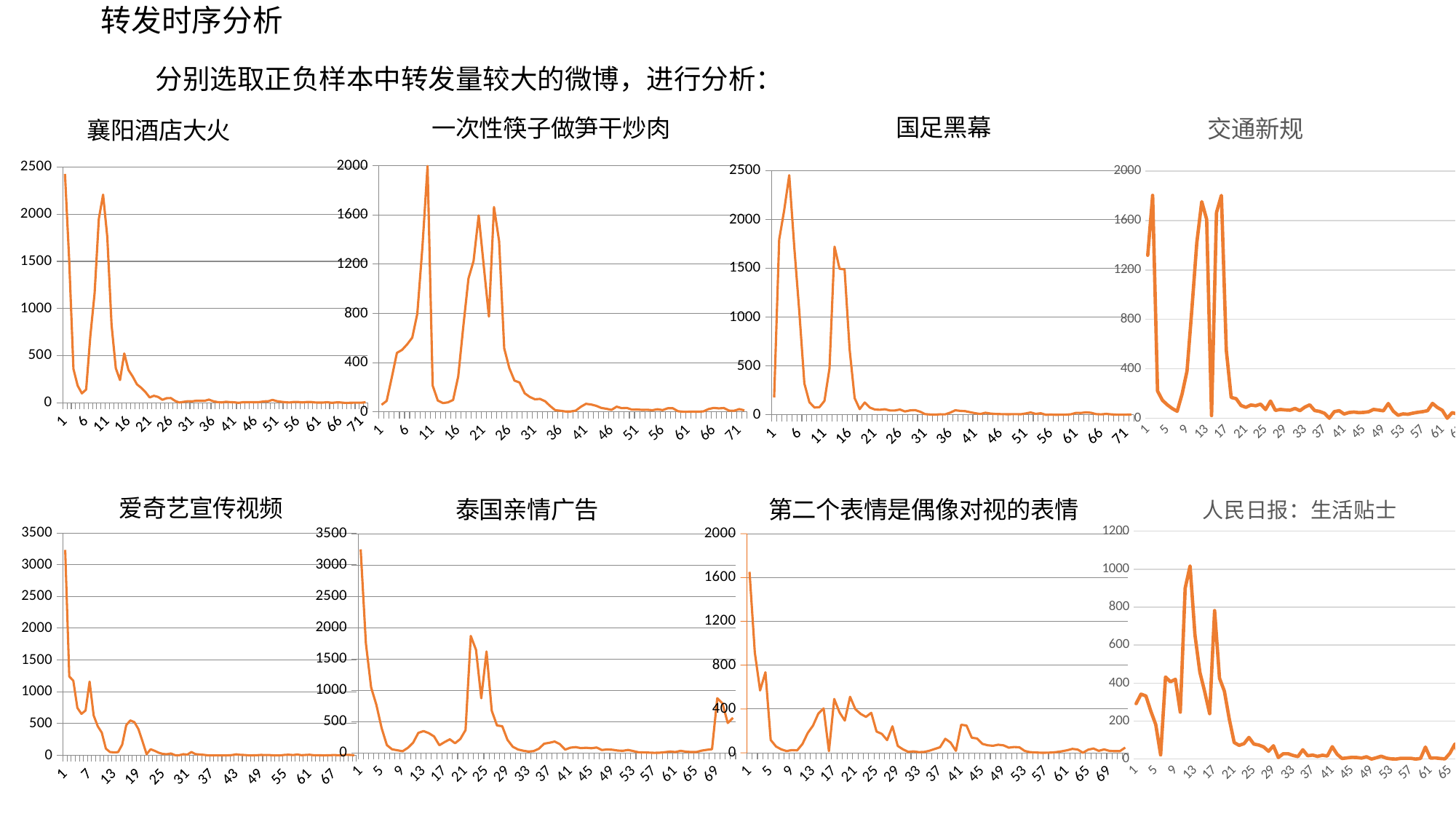

转发时序分析
分别选取正负样本中转发量较大的微博，进行分析：

### Chart: 交通新规

| Category | retweets |
|---|---|
| 1 | 1319.0 |
| 2 | 1804.0 |
| 3 | 220.0 |
| 4 | 145.0 |
| 5 | 108.0 |
| 6 | 78.0 |
| 7 | 56.0 |
| 8 | 197.0 |
| 9 | 382.0 |
| 10 | 887.0 |
| 11 | 1422.0 |
| 12 | 1753.0 |
| 13 | 1610.0 |
| 14 | 21.0 |
| 15 | 1665.0 |
| 16 | 1804.0 |
| 17 | 551.0 |
| 18 | 168.0 |
| 19 | 158.0 |
| 20 | 103.0 |
| 21 | 88.0 |
| 22 | 107.0 |
| 23 | 101.0 |
| 24 | 114.0 |
| 25 | 70.0 |
| 26 | 139.0 |
| 27 | 63.0 |
| 28 | 71.0 |
| 29 | 67.0 |
| 30 | 65.0 |
| 31 | 79.0 |
| 32 | 61.0 |
| 33 | 90.0 |
| 34 | 108.0 |
| 35 | 62.0 |
| 36 | 55.0 |
| 37 | 40.0 |
| 38 | 0.0 |
| 39 | 53.0 |
| 40 | 61.0 |
| 41 | 34.0 |
| 42 | 46.0 |
| 43 | 50.0 |
| 44 | 45.0 |
| 45 | 47.0 |
| 46 | 52.0 |
| 47 | 71.0 |
| 48 | 66.0 |
| 49 | 60.0 |
| 50 | 119.0 |
| 51 | 57.0 |
| 52 | 24.0 |
| 53 | 35.0 |
| 54 | 32.0 |
| 55 | 41.0 |
| 56 | 48.0 |
| 57 | 53.0 |
| 58 | 61.0 |
| 59 | 120.0 |
| 60 | 87.0 |
| 61 | 64.0 |
| 62 | 0.0 |
| 63 | 45.0 |
| 64 | 34.0 |
| 65 | 32.0 |
| 66 | 26.0 |
| 67 | 29.0 |
| 68 | 22.0 |
| 69 | 27.0 |
| 70 | 28.0 |
| 71 | 18.0 |
| 72 | 35.0 |

### Chart: 国足黑幕

| Category | retweets |
|---|---|

### Chart: 襄阳酒店大火

| Category | retweets |
|---|---|
| 1 | 2427.0 |
| 2 | 1513.0 |
| 3 | 359.0 |
| 4 | 182.0 |
| 5 | 100.0 |
| 6 | 141.0 |
| 7 | 712.0 |
| 8 | 1164.0 |
| 9 | 1951.0 |
| 10 | 2208.0 |
| 11 | 1758.0 |
| 12 | 828.0 |
| 13 | 366.0 |
| 14 | 241.0 |
| 15 | 523.0 |
| 16 | 348.0 |
| 17 | 278.0 |
| 18 | 196.0 |
| 19 | 159.0 |
| 20 | 114.0 |
| 21 | 57.0 |
| 22 | 74.0 |
| 23 | 62.0 |
| 24 | 32.0 |
| 25 | 49.0 |
| 26 | 50.0 |
| 27 | 20.0 |
| 28 | 3.0 |
| 29 | 10.0 |
| 30 | 17.0 |
| 31 | 15.0 |
| 32 | 22.0 |
| 33 | 22.0 |
| 34 | 21.0 |
| 35 | 34.0 |
| 36 | 17.0 |
| 37 | 8.0 |
| 38 | 4.0 |
| 39 | 11.0 |
| 40 | 7.0 |
| 41 | 5.0 |
| 42 | 0.0 |
| 43 | 6.0 |
| 44 | 6.0 |
| 45 | 7.0 |
| 46 | 6.0 |
| 47 | 8.0 |
| 48 | 15.0 |
| 49 | 16.0 |
| 50 | 31.0 |
| 51 | 18.0 |
| 52 | 11.0 |
| 53 | 6.0 |
| 54 | 3.0 |
| 55 | 9.0 |
| 56 | 9.0 |
| 57 | 4.0 |
| 58 | 8.0 |
| 59 | 9.0 |
| 60 | 4.0 |
| 61 | 2.0 |
| 62 | 3.0 |
| 63 | 6.0 |
| 64 | 0.0 |
| 65 | 4.0 |
| 66 | 4.0 |
| 67 | 0.0 |
| 68 | 0.0 |
| 69 | 1.0 |
| 70 | 1.0 |
| 71 | 1.0 |
| 72 | 6.0 |

### Chart: 一次性筷子做笋干炒肉

| Category | retweets |
|---|---|
| 1 | 57.0 |
| 2 | 89.0 |
| 3 | 280.0 |
| 4 | 479.0 |
| 5 | 503.0 |
| 6 | 548.0 |
| 7 | 603.0 |
| 8 | 798.0 |
| 9 | 1342.0 |
| 10 | 1997.0 |
| 11 | 213.0 |
| 12 | 92.0 |
| 13 | 71.0 |
| 14 | 77.0 |
| 15 | 97.0 |
| 16 | 288.0 |
| 17 | 697.0 |
| 18 | 1083.0 |
| 19 | 1226.0 |
| 20 | 1596.0 |
| 21 | 1182.0 |
| 22 | 774.0 |
| 23 | 1664.0 |
| 24 | 1388.0 |
| 25 | 516.0 |
| 26 | 355.0 |
| 27 | 254.0 |
| 28 | 238.0 |
| 29 | 151.0 |
| 30 | 121.0 |
| 31 | 102.0 |
| 32 | 105.0 |
| 33 | 86.0 |
| 34 | 47.0 |
| 35 | 13.0 |
| 36 | 9.0 |
| 37 | 3.0 |
| 38 | 3.0 |
| 39 | 10.0 |
| 40 | 41.0 |
| 41 | 65.0 |
| 42 | 60.0 |
| 43 | 49.0 |
| 44 | 32.0 |
| 45 | 25.0 |
| 46 | 16.0 |
| 47 | 42.0 |
| 48 | 30.0 |
| 49 | 32.0 |
| 50 | 18.0 |
| 51 | 19.0 |
| 52 | 16.0 |
| 53 | 17.0 |
| 54 | 13.0 |
| 55 | 21.0 |
| 56 | 14.0 |
| 57 | 29.0 |
| 58 | 29.0 |
| 59 | 5.0 |
| 60 | 1.0 |
| 61 | 1.0 |
| 62 | 2.0 |
| 63 | 1.0 |
| 64 | 4.0 |
| 65 | 23.0 |
| 66 | 32.0 |
| 67 | 28.0 |
| 68 | 31.0 |
| 69 | 10.0 |
| 70 | 9.0 |
| 71 | 22.0 |
| 72 | 12.0 |

### Chart: 爱奇艺宣传视频

| Category | retweets |
|---|---|

### Chart: 人民日报：生活贴士

| Category |  |
|---|---|
| 1 | 292.0 |
| 2 | 342.0 |
| 3 | 332.0 |
| 4 | 252.0 |
| 5 | 182.0 |
| 6 | 22.0 |
| 7 | 432.0 |
| 8 | 407.0 |
| 9 | 420.0 |
| 10 | 247.0 |
| 11 | 900.0 |
| 12 | 1017.0 |
| 13 | 653.0 |
| 14 | 457.0 |
| 15 | 353.0 |
| 16 | 239.0 |
| 17 | 782.0 |
| 18 | 426.0 |
| 19 | 357.0 |
| 20 | 210.0 |
| 21 | 87.0 |
| 22 | 72.0 |
| 23 | 81.0 |
| 24 | 114.0 |
| 25 | 79.0 |
| 26 | 74.0 |
| 27 | 64.0 |
| 28 | 41.0 |
| 29 | 70.0 |
| 30 | 8.0 |
| 31 | 28.0 |
| 32 | 28.0 |
| 33 | 19.0 |
| 34 | 13.0 |
| 35 | 49.0 |
| 36 | 17.0 |
| 37 | 21.0 |
| 38 | 14.0 |
| 39 | 20.0 |
| 40 | 16.0 |
| 41 | 65.0 |
| 42 | 25.0 |
| 43 | 3.0 |
| 44 | 6.0 |
| 45 | 9.0 |
| 46 | 8.0 |
| 47 | 5.0 |
| 48 | 12.0 |
| 49 | 0.0 |
| 50 | 7.0 |
| 51 | 15.0 |
| 52 | 5.0 |
| 53 | 1.0 |
| 54 | 0.0 |
| 55 | 4.0 |
| 56 | 4.0 |
| 57 | 4.0 |
| 58 | 0.0 |
| 59 | 3.0 |
| 60 | 63.0 |
| 61 | 5.0 |
| 62 | 6.0 |
| 63 | 3.0 |
| 64 | 1.0 |
| 65 | 31.0 |
| 66 | 79.0 |
| 67 | 0.0 |
| 68 | 0.0 |
| 69 | 0.0 |
| 70 | 0.0 |
| 71 | 0.0 |
| 72 | 0.0 |

### Chart: 第二个表情是偶像对视的表情

| Category | retweets |
|---|---|

### Chart: 泰国亲情广告

| Category | retweets |
|---|---|